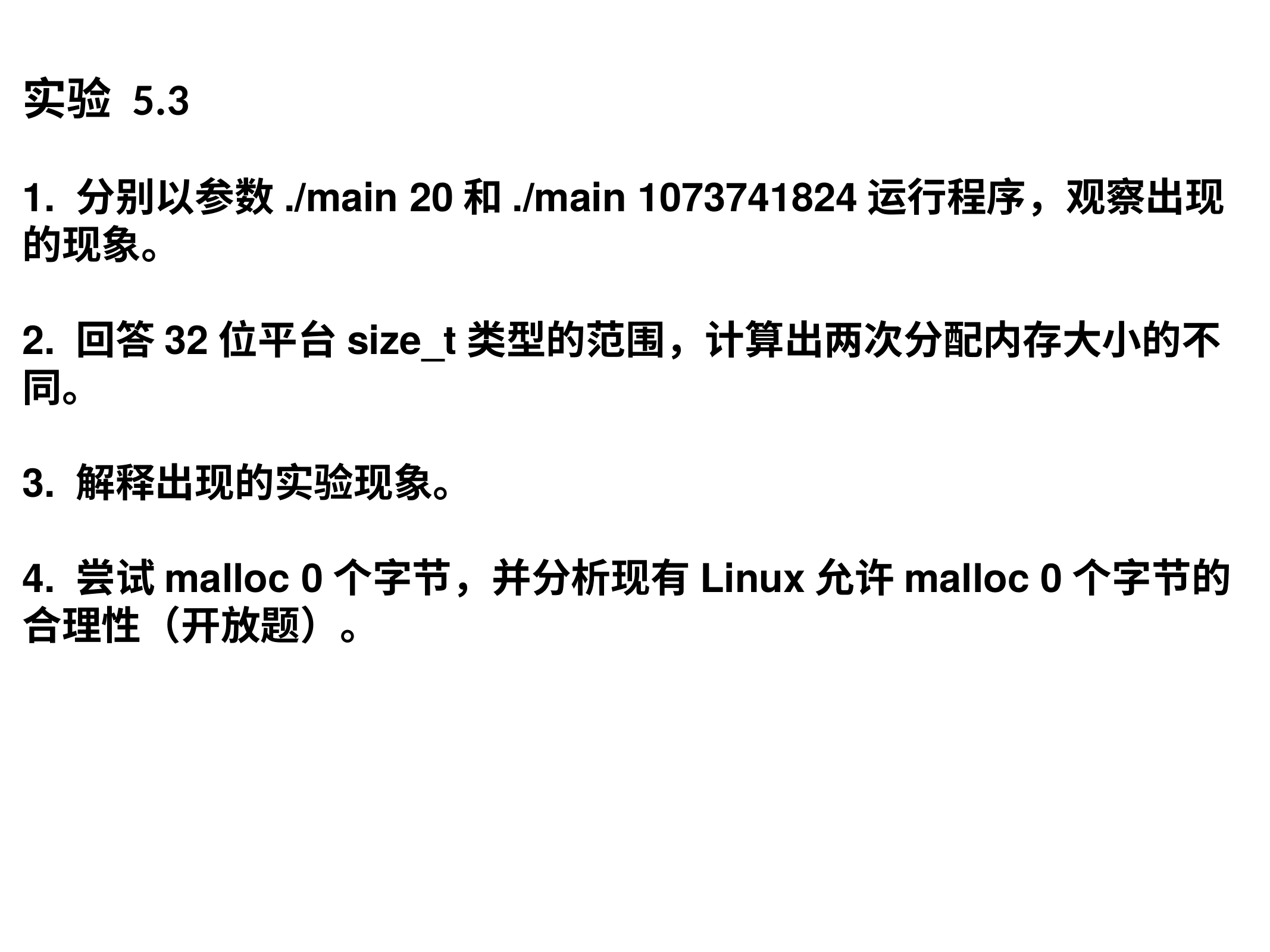

实验 5.3

1. 分别以参数./main 20和./main 1073741824运行程序，观察出现的现象。

2. 回答32位平台size_t类型的范围，计算出两次分配内存大小的不同。

3. 解释出现的实验现象。

4. 尝试malloc 0个字节，并分析现有Linux允许malloc 0个字节的合理性（开放题）。